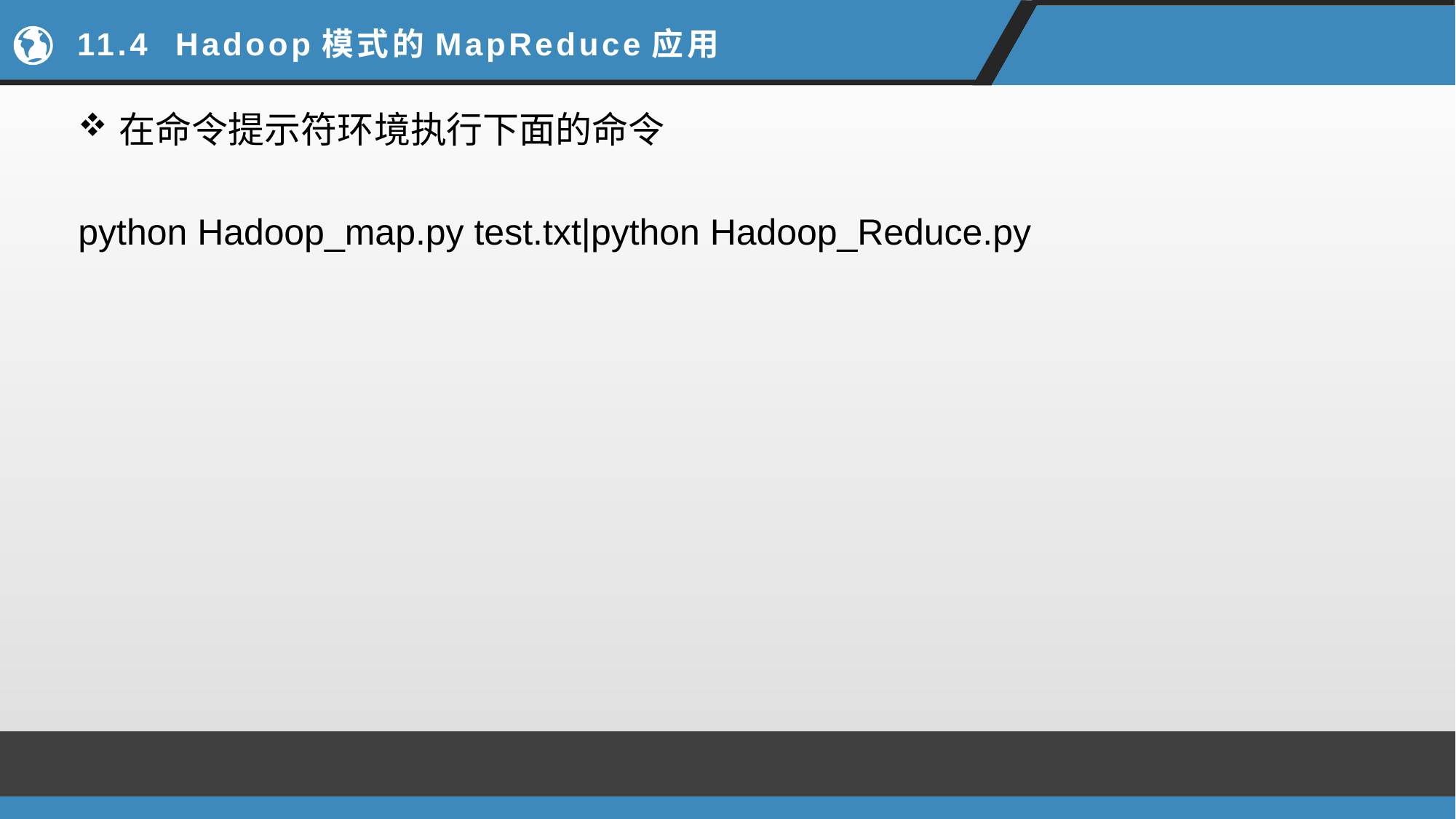

# 11.4  Hadoop模式的MapReduce应用

在命令提示符环境执行下面的命令

python Hadoop_map.py test.txt|python Hadoop_Reduce.py